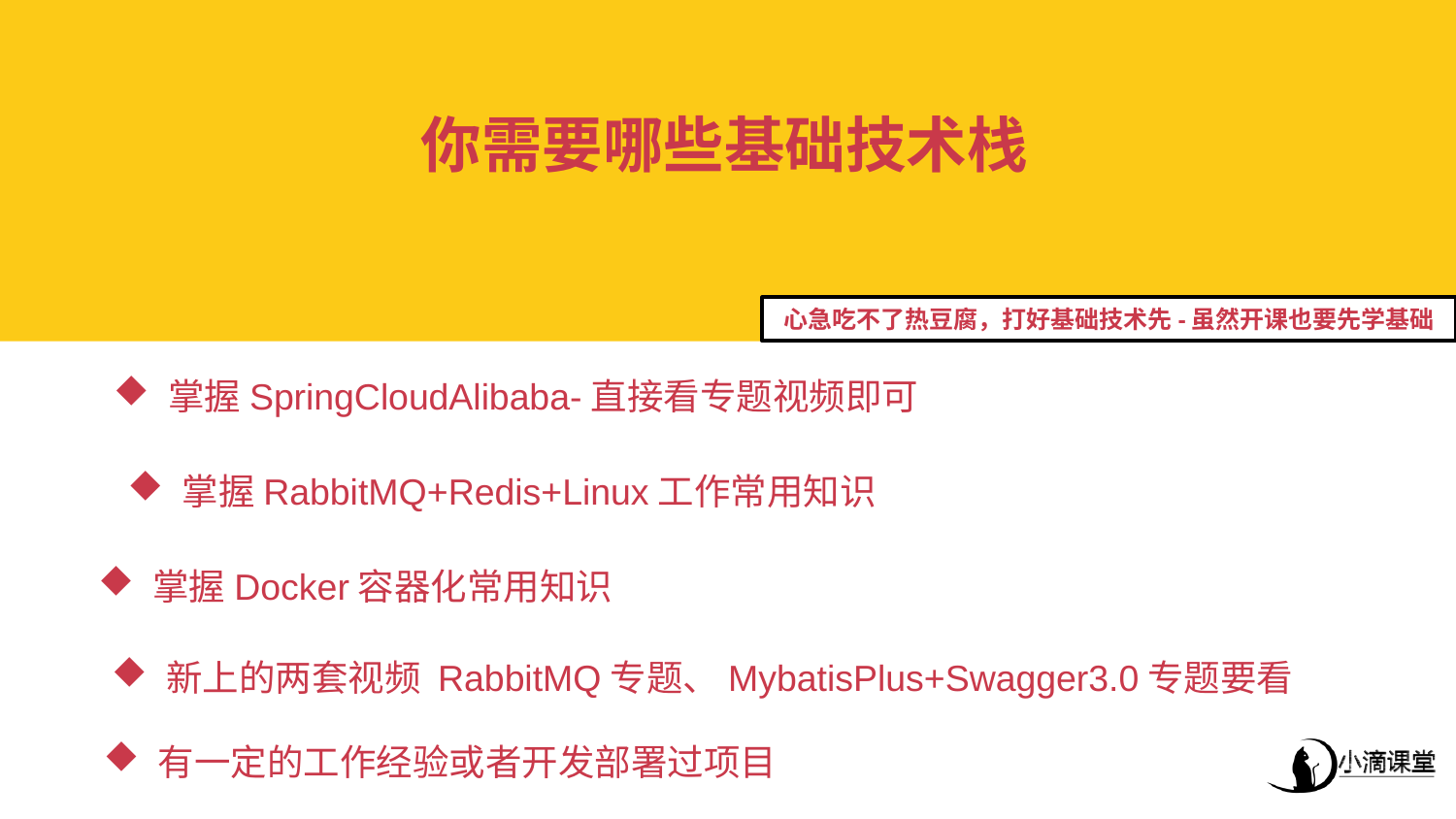

你需要哪些基础技术栈
心急吃不了热豆腐，打好基础技术先-虽然开课也要先学基础
掌握SpringCloudAlibaba-直接看专题视频即可
掌握RabbitMQ+Redis+Linux工作常用知识
掌握Docker容器化常用知识
新上的两套视频 RabbitMQ专题、MybatisPlus+Swagger3.0专题要看
有一定的工作经验或者开发部署过项目